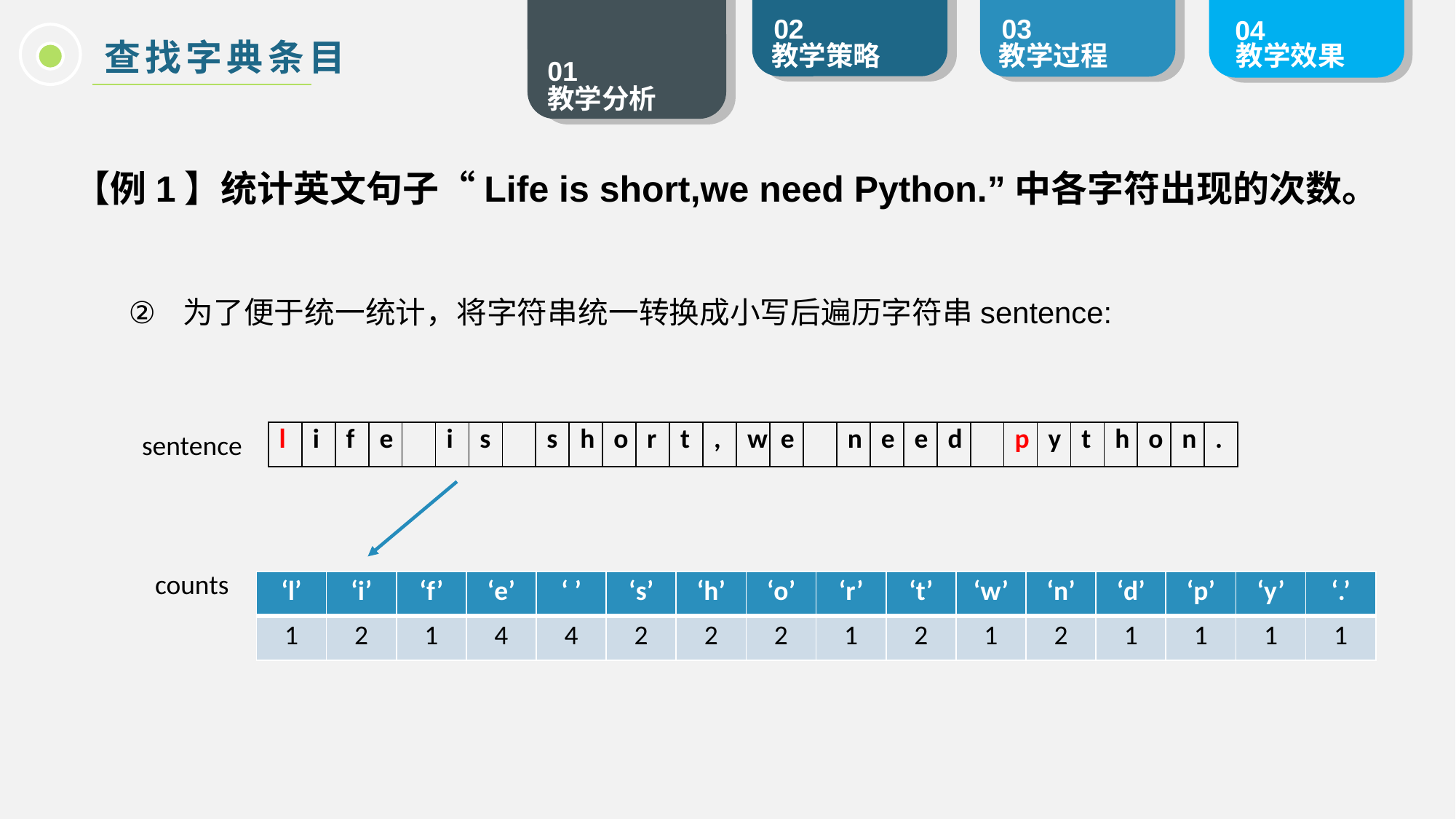

查找字典条目
【例1】统计英文句子“Life is short,we need Python.”中各字符出现的次数。

为了便于统一统计，将字符串统一转换成小写后遍历字符串sentence:
sentence
| l | i | f | e |  | i | s |  | s | h | o | r | t | , | w | e |  | n | e | e | d |  | p | y | t | h | o | n | . |
| --- | --- | --- | --- | --- | --- | --- | --- | --- | --- | --- | --- | --- | --- | --- | --- | --- | --- | --- | --- | --- | --- | --- | --- | --- | --- | --- | --- | --- |
counts
| ‘l’ | ‘i’ | ‘f’ | ‘e’ | ‘ ’ | ‘s’ | ‘h’ | ‘o’ | ‘r’ | ‘t’ | ‘w’ | ‘n’ | ‘d’ | ‘p’ | ‘y’ | ‘.’ |
| --- | --- | --- | --- | --- | --- | --- | --- | --- | --- | --- | --- | --- | --- | --- | --- |
| 1 | 2 | 1 | 4 | 4 | 2 | 2 | 2 | 1 | 2 | 1 | 2 | 1 | 1 | 1 | 1 |